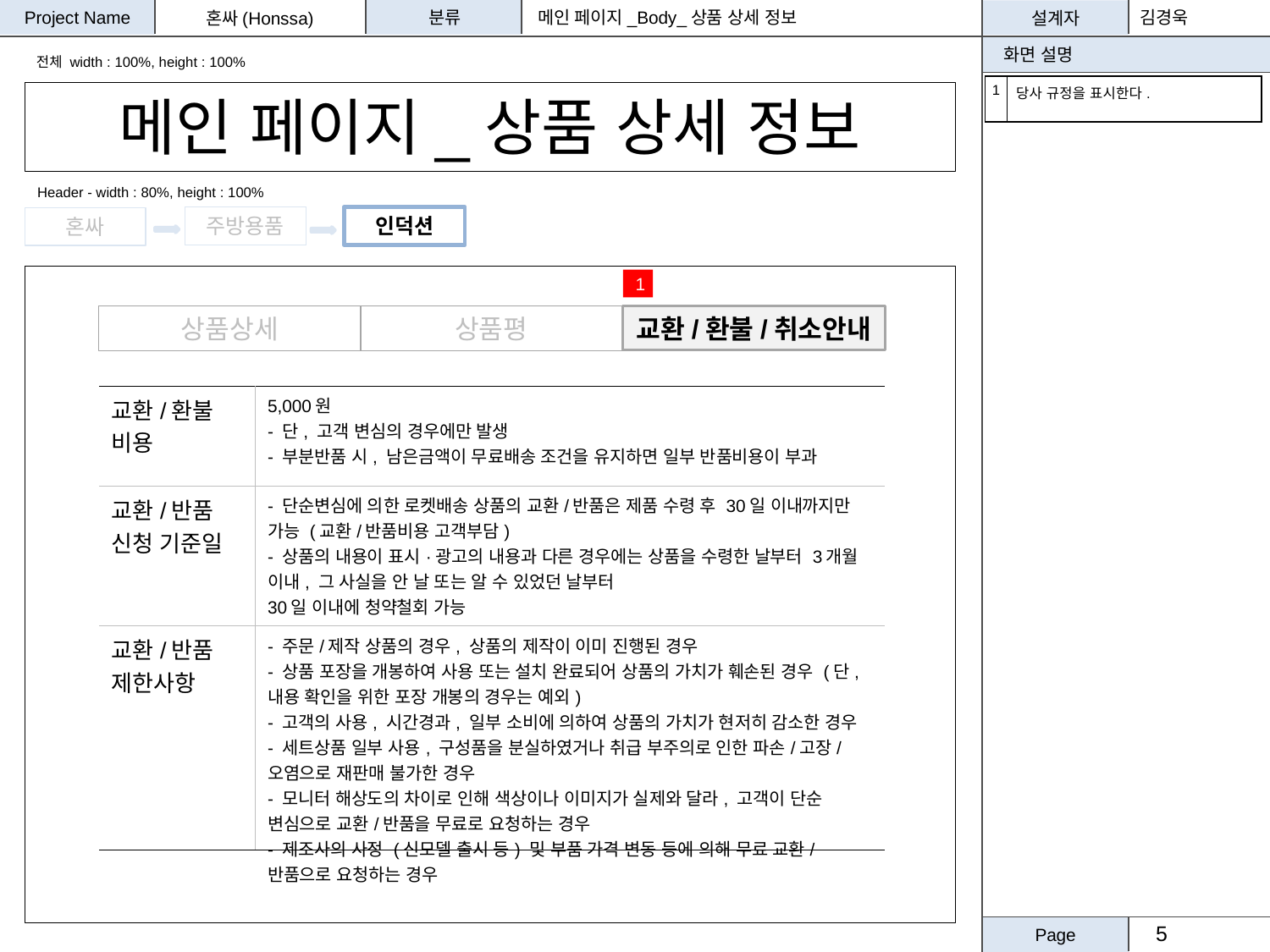

메인 페이지_Body_상품 상세 정보
김경욱
전체 width : 100%, height : 100%

| 1 | 당사 규정을 표시한다. |
| --- | --- |

메인 페이지_상품 상세 정보
Header - width : 80%, height : 100%

주방용품
인덕션
혼싸

1
교환/환불/취소안내
상품상세
상품평
| 교환/환불 비용 | 5,000원 - 단, 고객 변심의 경우에만 발생 - 부분반품 시, 남은금액이 무료배송 조건을 유지하면 일부 반품비용이 부과 |
| --- | --- |
| 교환/반품 신청 기준일 | - 단순변심에 의한 로켓배송 상품의 교환/반품은 제품 수령 후 30일 이내까지만 가능 (교환/반품비용 고객부담) - 상품의 내용이 표시·광고의 내용과 다른 경우에는 상품을 수령한 날부터 3개월 이내, 그 사실을 안 날 또는 알 수 있었던 날부터 30일 이내에 청약철회 가능 |
| 교환/반품 제한사항 | - 주문/제작 상품의 경우, 상품의 제작이 이미 진행된 경우 - 상품 포장을 개봉하여 사용 또는 설치 완료되어 상품의 가치가 훼손된 경우 (단, 내용 확인을 위한 포장 개봉의 경우는 예외) - 고객의 사용, 시간경과, 일부 소비에 의하여 상품의 가치가 현저히 감소한 경우 - 세트상품 일부 사용, 구성품을 분실하였거나 취급 부주의로 인한 파손/고장/오염으로 재판매 불가한 경우 - 모니터 해상도의 차이로 인해 색상이나 이미지가 실제와 달라, 고객이 단순 변심으로 교환/반품을 무료로 요청하는 경우 - 제조사의 사정 (신모델 출시 등) 및 부품 가격 변동 등에 의해 무료 교환/반품으로 요청하는 경우 |
5